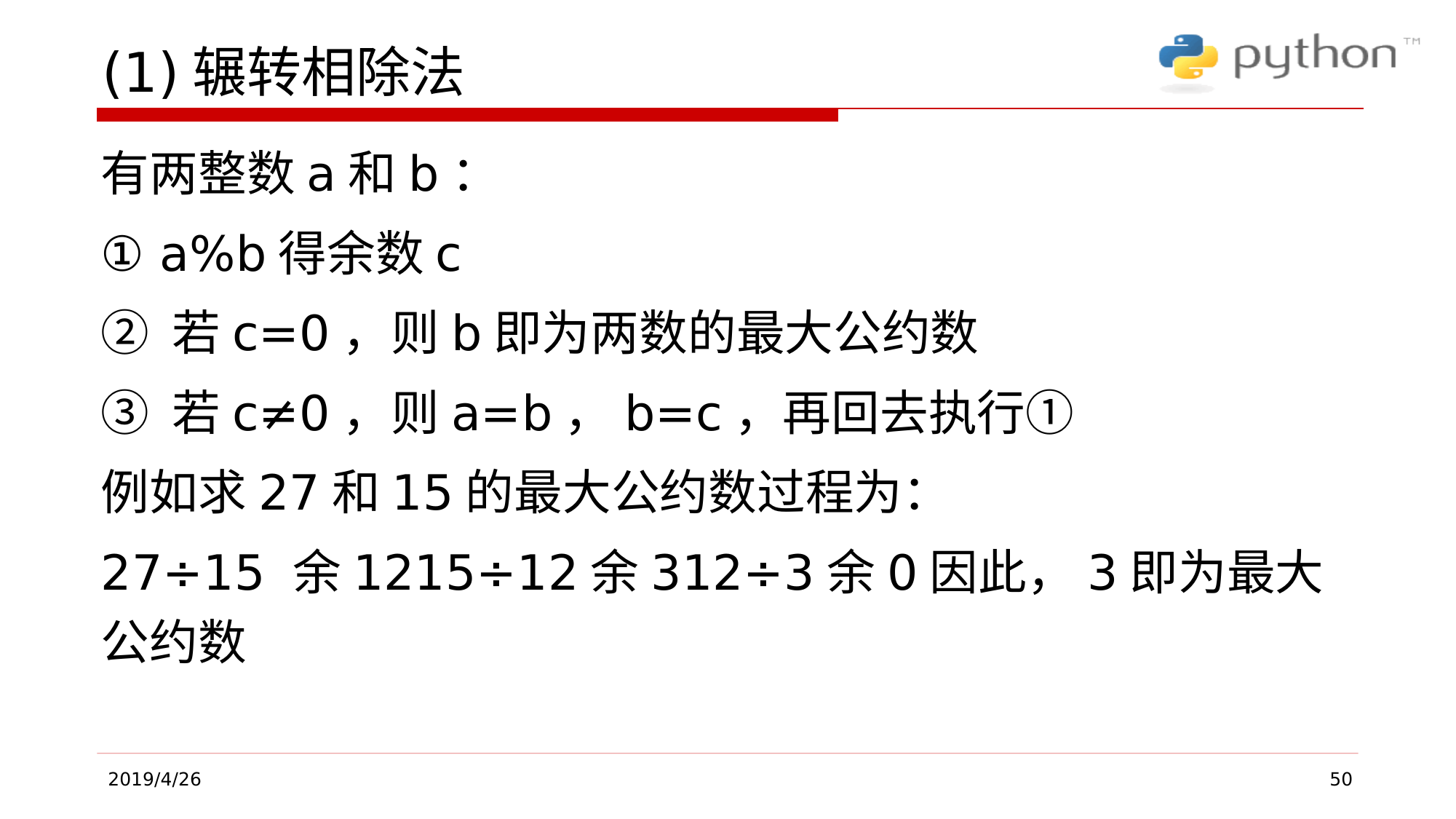

# (1)辗转相除法
有两整数a和b：
① a%b得余数c
② 若c=0，则b即为两数的最大公约数
③ 若c≠0，则a=b，b=c，再回去执行①
例如求27和15的最大公约数过程为：
27÷15 余1215÷12余312÷3余0因此，3即为最大公约数
50
2019/4/26